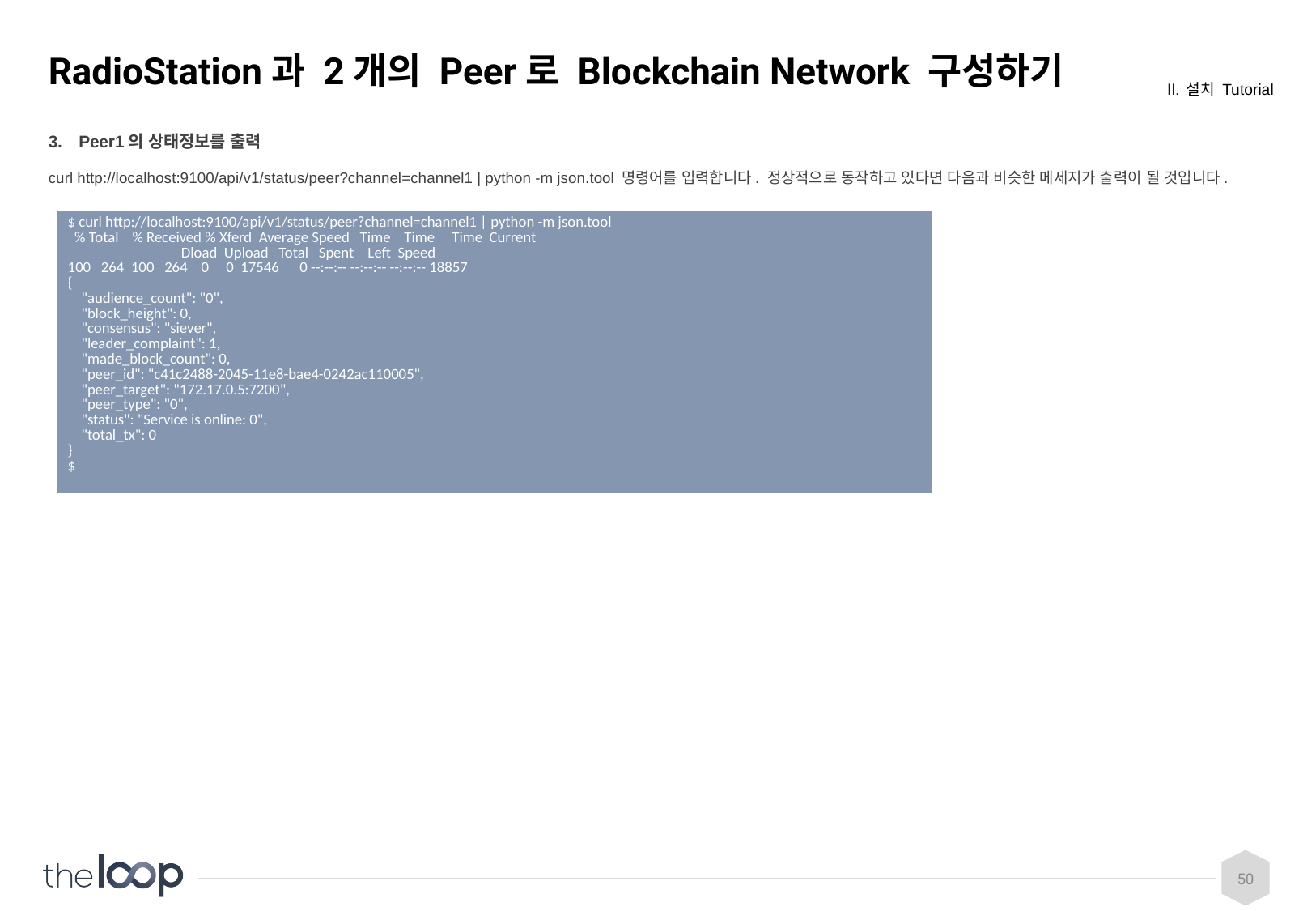

# RadioStation과 2개의 Peer로 Blockchain Network 구성하기
II. 설치 Tutorial

Peer1의 상태정보를 출력
curl http://localhost:9100/api/v1/status/peer?channel=channel1 | python -m json.tool 명령어를 입력합니다. 정상적으로 동작하고 있다면 다음과 비슷한 메세지가 출력이 될 것입니다.
| $ curl http://localhost:9100/api/v1/status/peer?channel=channel1 | python -m json.tool % Total % Received % Xferd Average Speed Time Time Time Current Dload Upload Total Spent Left Speed 100 264 100 264 0 0 17546 0 --:--:-- --:--:-- --:--:-- 18857 { "audience\_count": "0", "block\_height": 0, "consensus": "siever", "leader\_complaint": 1, "made\_block\_count": 0, "peer\_id": "c41c2488-2045-11e8-bae4-0242ac110005", "peer\_target": "172.17.0.5:7200", "peer\_type": "0", "status": "Service is online: 0", "total\_tx": 0 } $ |
| --- |
50